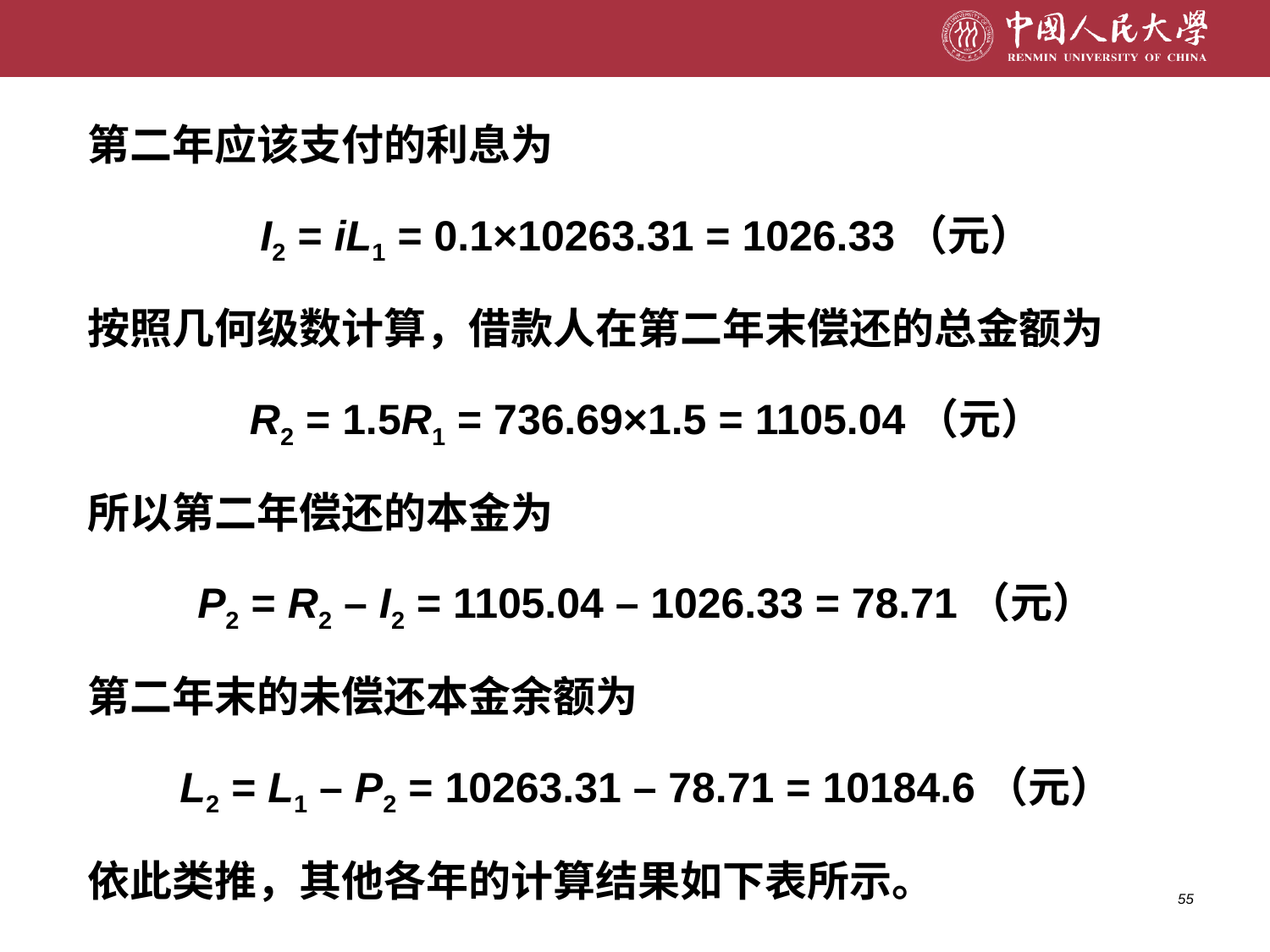

第二年应该支付的利息为
I2 = iL1 = 0.1×10263.31 = 1026.33（元）
按照几何级数计算，借款人在第二年末偿还的总金额为
R2 = 1.5R1 = 736.69×1.5 = 1105.04（元）
所以第二年偿还的本金为
P2 = R2 – I2 = 1105.04 – 1026.33 = 78.71（元）
第二年末的未偿还本金余额为
L2 = L1 – P2 = 10263.31 – 78.71 = 10184.6（元）
依此类推，其他各年的计算结果如下表所示。
55